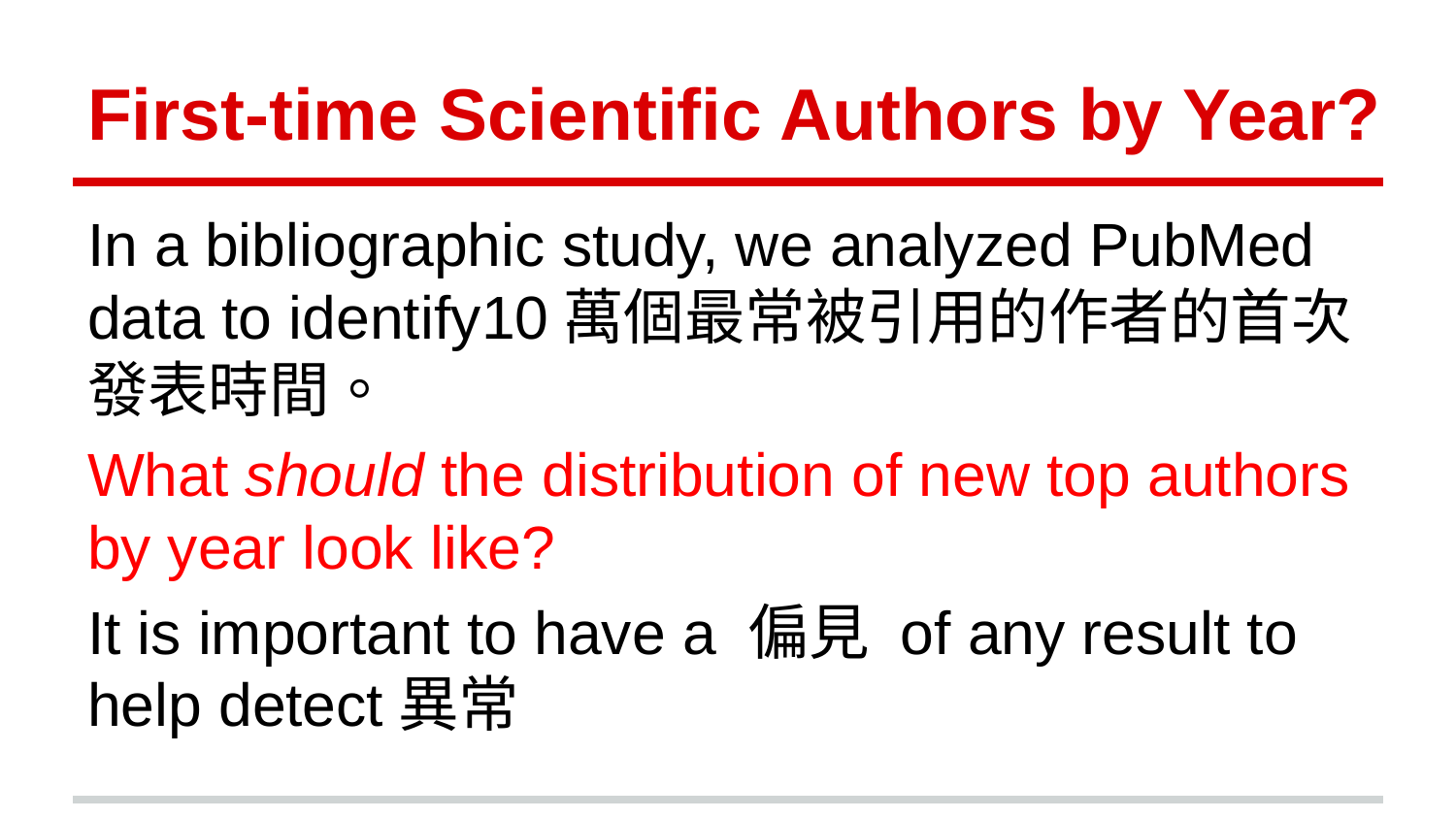

# First-time Scientific Authors by Year?
In a bibliographic study, we analyzed PubMed data to identify10萬個最常被引用的作者的首次發表時間。
What should the distribution of new top authors by year look like?
It is important to have a 偏見 of any result to help detect異常